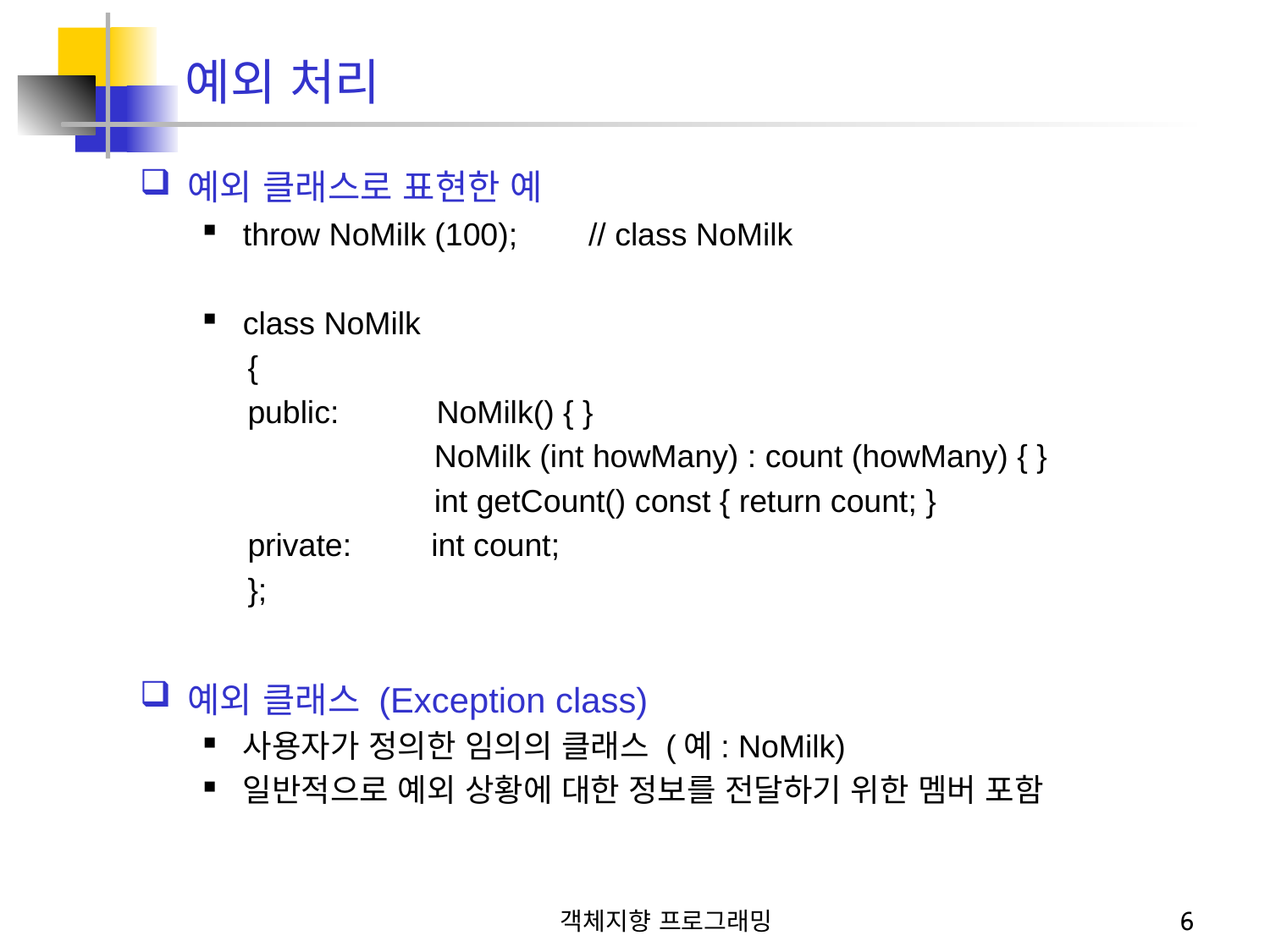

예외 클래스로 표현한 예
throw NoMilk (100);        // class NoMilk

class NoMilk
     {
     public:           NoMilk() { }
                          NoMilk (int howMany) : count (howMany) { }
                          int getCount() const { return count; }
     private:         int count;
     };

예외 클래스 (Exception class)
사용자가 정의한 임의의 클래스 (예: NoMilk)
일반적으로 예외 상황에 대한 정보를 전달하기 위한 멤버 포함
예외 처리
객체지향 프로그래밍
6